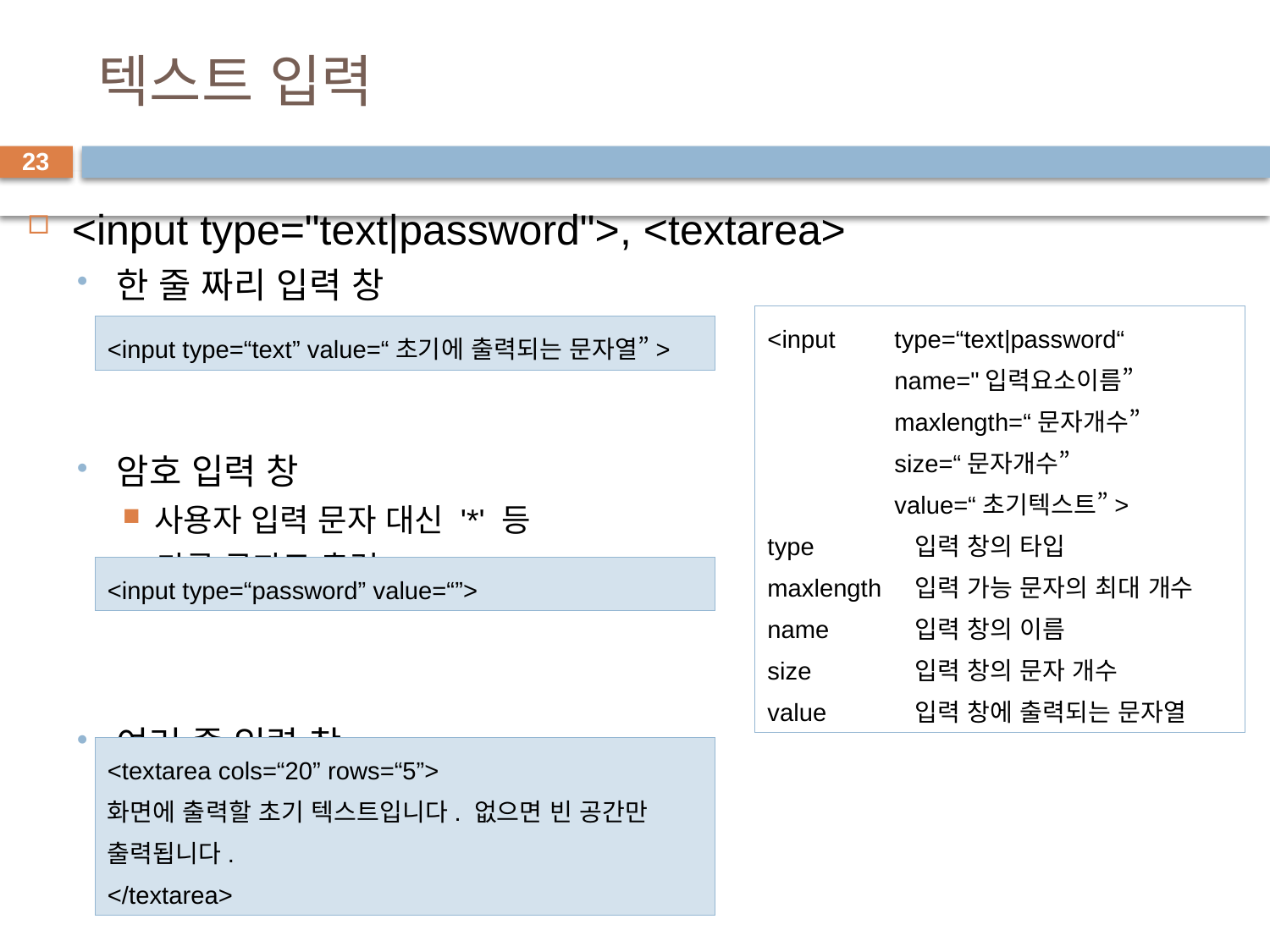

# 텍스트 입력
23
<input type="text|password">, <textarea>
한 줄 짜리 입력 창

암호 입력 창
사용자 입력 문자 대신 '*' 등
   다른 글자로 출력

여러 줄 입력 창

<input	type=“text|password“
	name="입력요소이름”
	maxlength=“문자개수”
	size=“문자개수”
	value=“초기텍스트”>
type	  입력 창의 타입
maxlength 	  입력 가능 문자의 최대 개수
name	  입력 창의 이름
size 	  입력 창의 문자 개수
value	  입력 창에 출력되는 문자열
<input type=“text” value=“초기에 출력되는 문자열”>
<input type=“password” value=“”>
<textarea cols=“20” rows=“5”>
화면에 출력할 초기 텍스트입니다. 없으면 빈 공간만 출력됩니다.
</textarea>